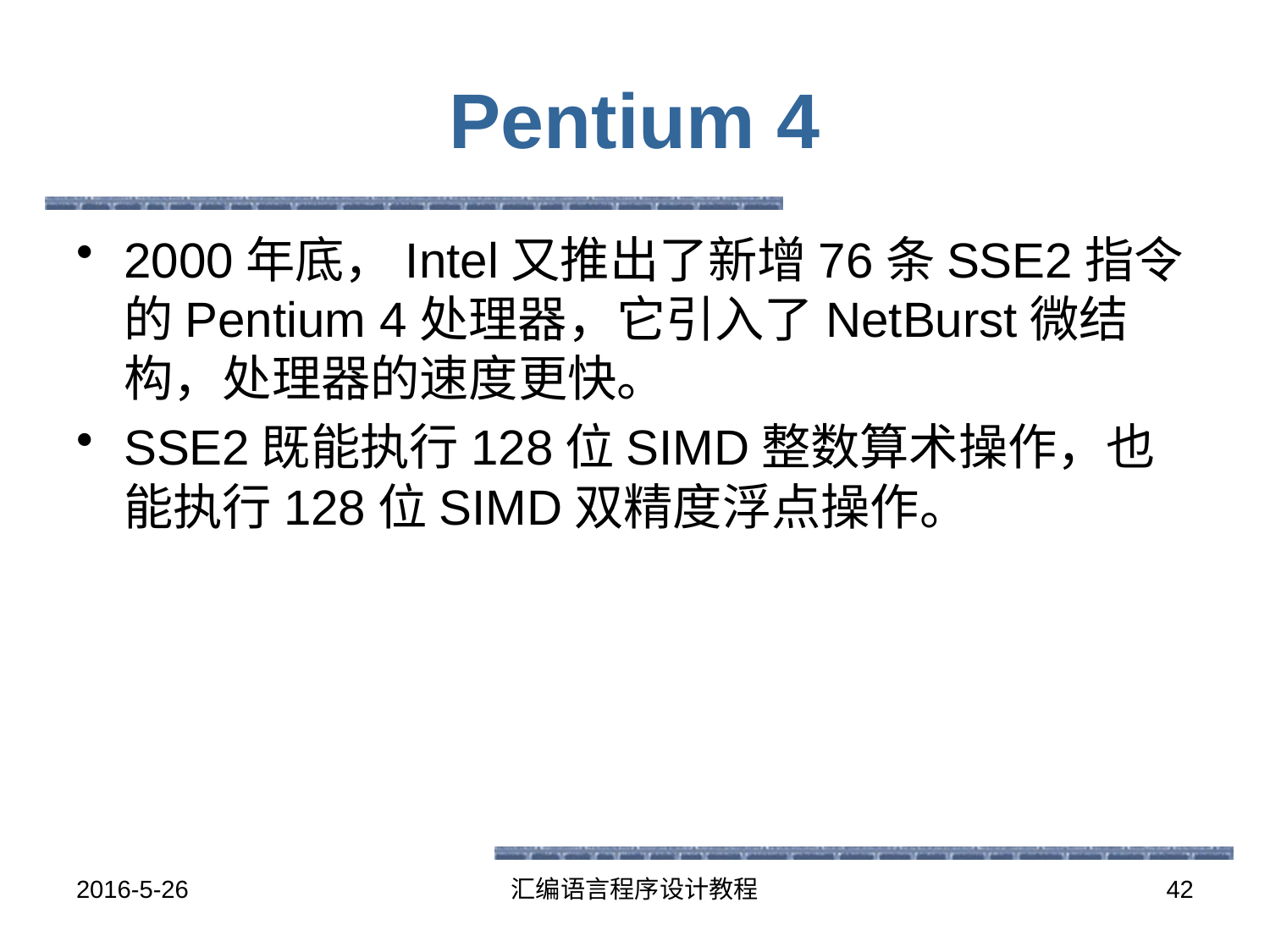

# Pentium 4
2000年底，Intel又推出了新增76条SSE2指令的Pentium 4处理器，它引入了NetBurst微结构，处理器的速度更快。
SSE2既能执行128位SIMD整数算术操作，也能执行128位SIMD双精度浮点操作。
2016-5-26
汇编语言程序设计教程
42